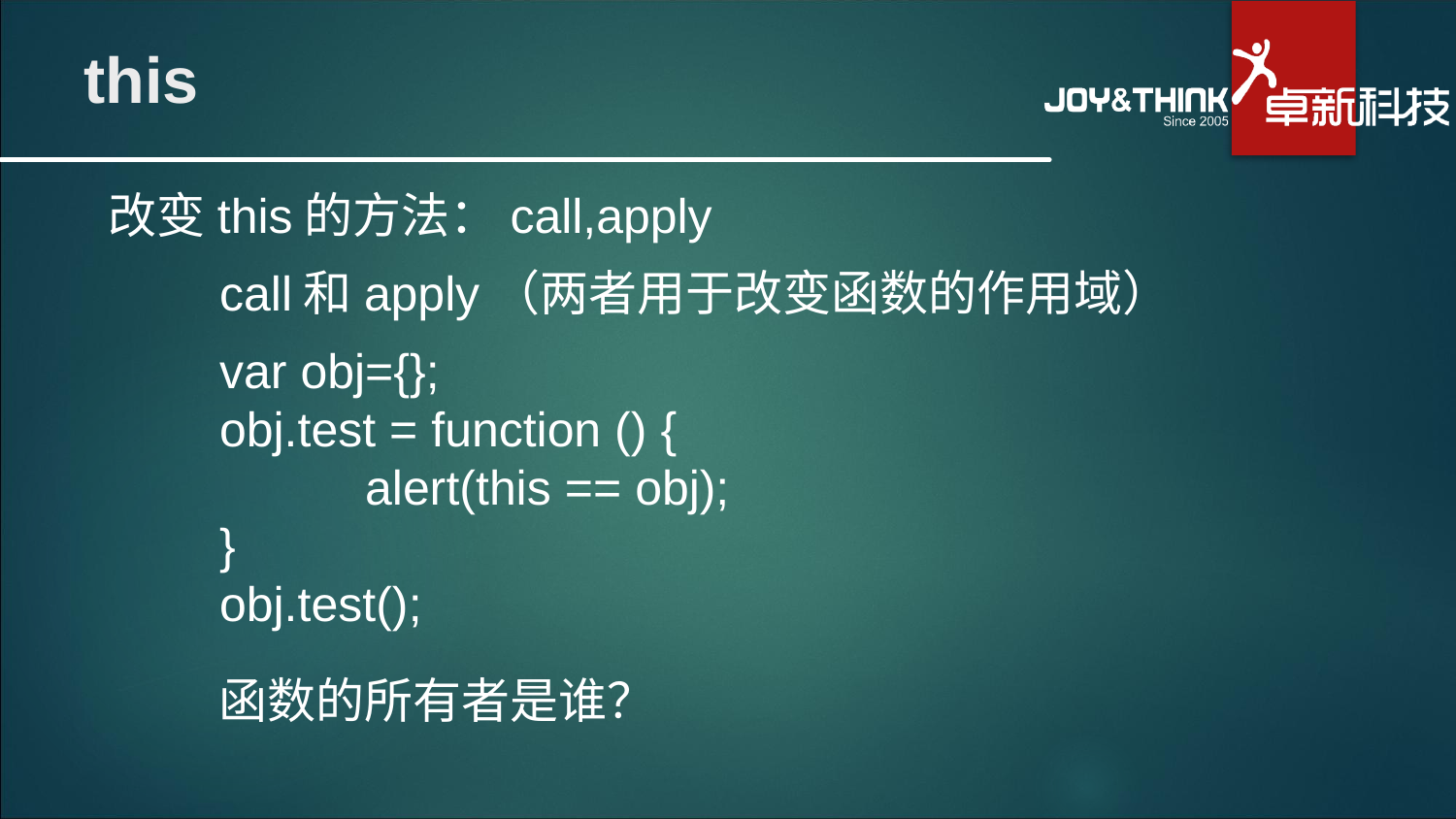

# this
改变this的方法：call,apply
call和apply（两者用于改变函数的作用域）
var obj={};
obj.test = function () {
	alert(this == obj);
}
obj.test();
函数的所有者是谁？